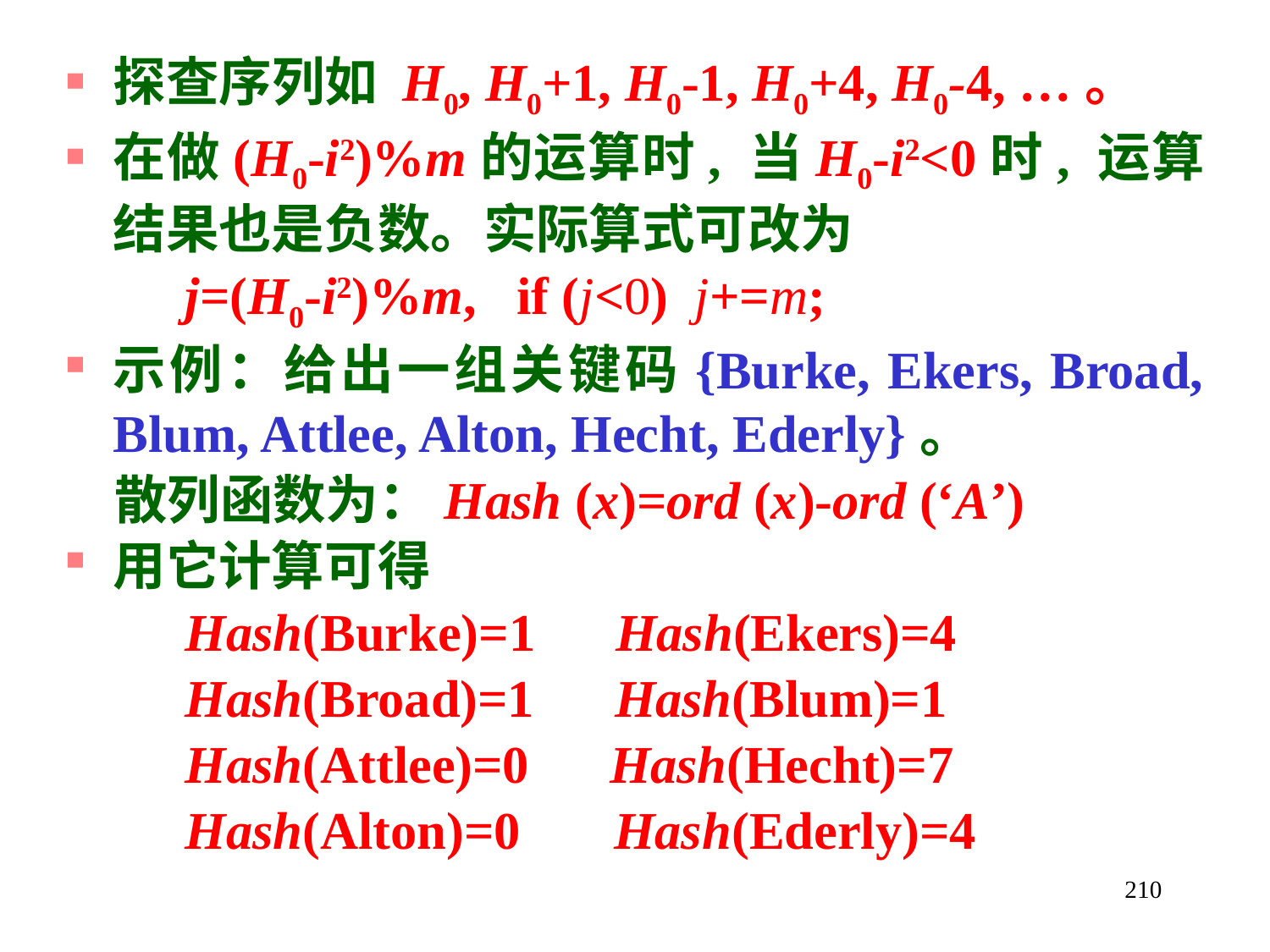

探查序列如 H0, H0+1, H0-1, H0+4, H0-4, …。
在做(H0-i2)%m的运算时, 当H0-i2<0时, 运算结果也是负数。实际算式可改为
         j=(H0-i2)%m,   if (j<0)  j+=m;
示例：给出一组关键码{Burke, Ekers, Broad, Blum, Attlee, Alton, Hecht, Ederly}。
   散列函数为：Hash (x)=ord (x)-ord (‘A’)
用它计算可得
         Hash(Burke)=1      Hash(Ekers)=4
         Hash(Broad)=1      Hash(Blum)=1
         Hash(Attlee)=0      Hash(Hecht)=7
         Hash(Alton)=0       Hash(Ederly)=4
210